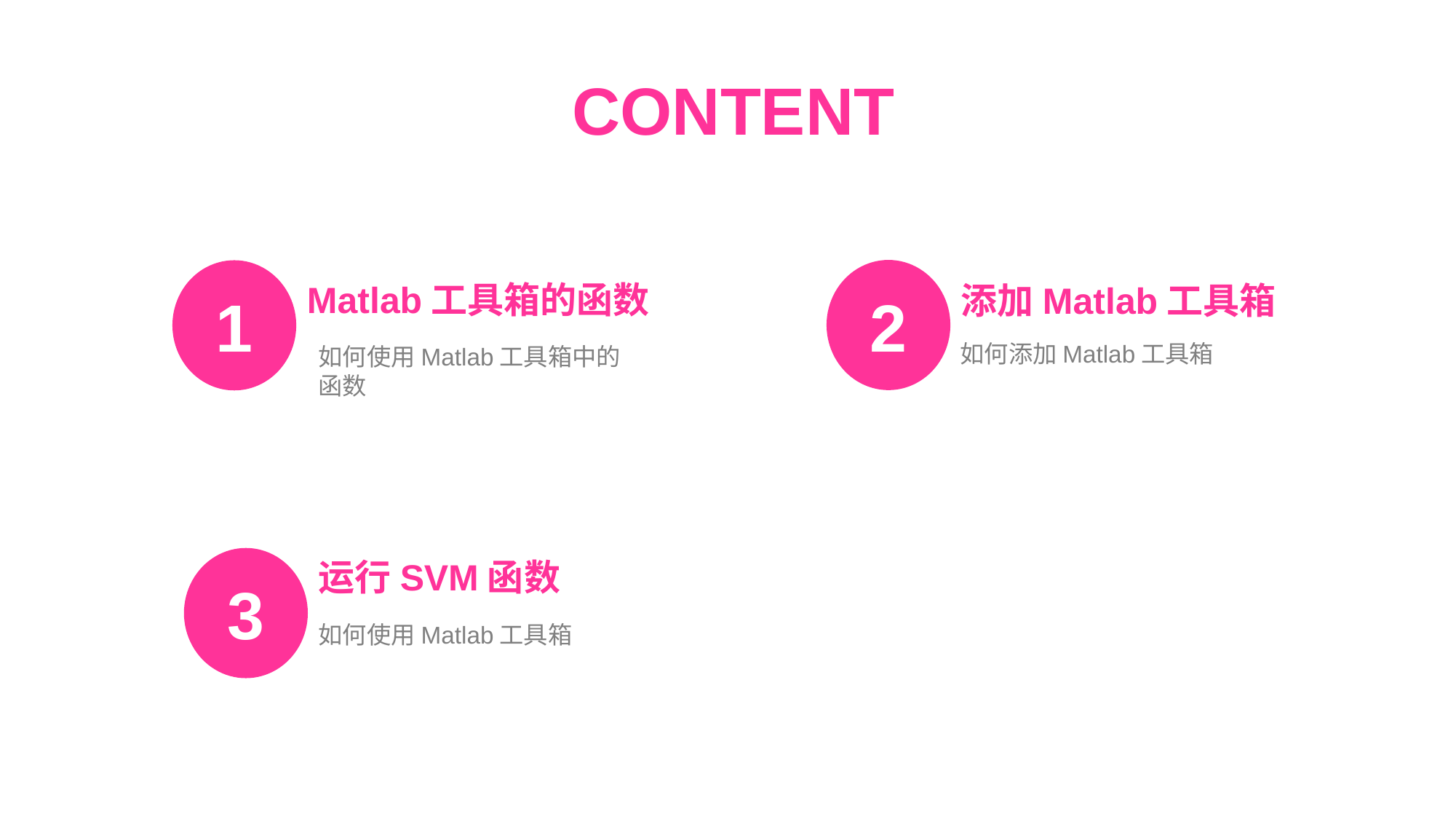

CONTENT
2
1
Matlab工具箱的函数
添加Matlab工具箱
如何添加Matlab工具箱
如何使用Matlab工具箱中的
函数
3
运行SVM函数
如何使用Matlab工具箱